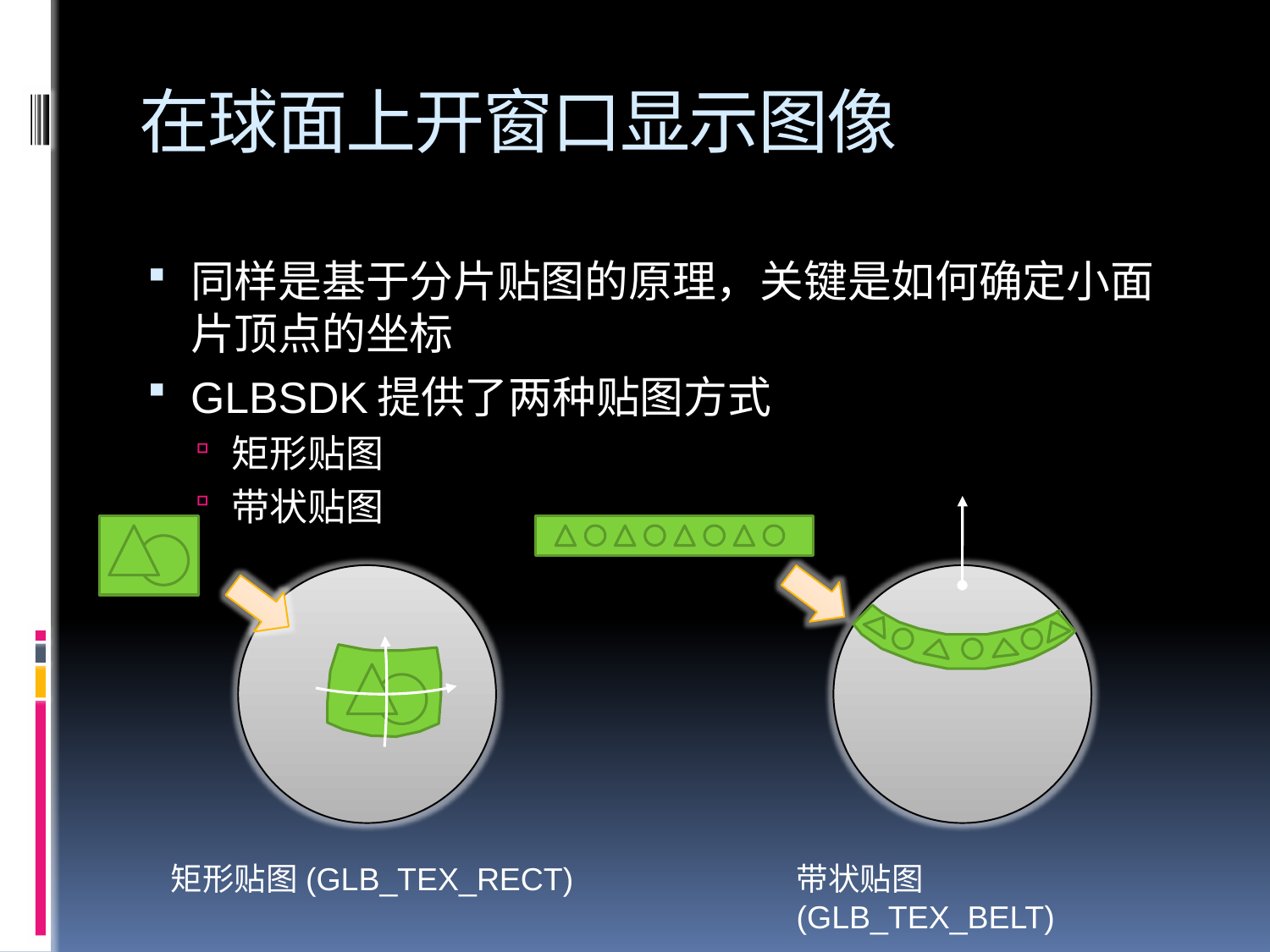

# 在球面上开窗口显示图像
同样是基于分片贴图的原理，关键是如何确定小面片顶点的坐标
GLBSDK提供了两种贴图方式
矩形贴图
带状贴图

矩形贴图(GLB_TEX_RECT)

带状贴图(GLB_TEX_BELT)